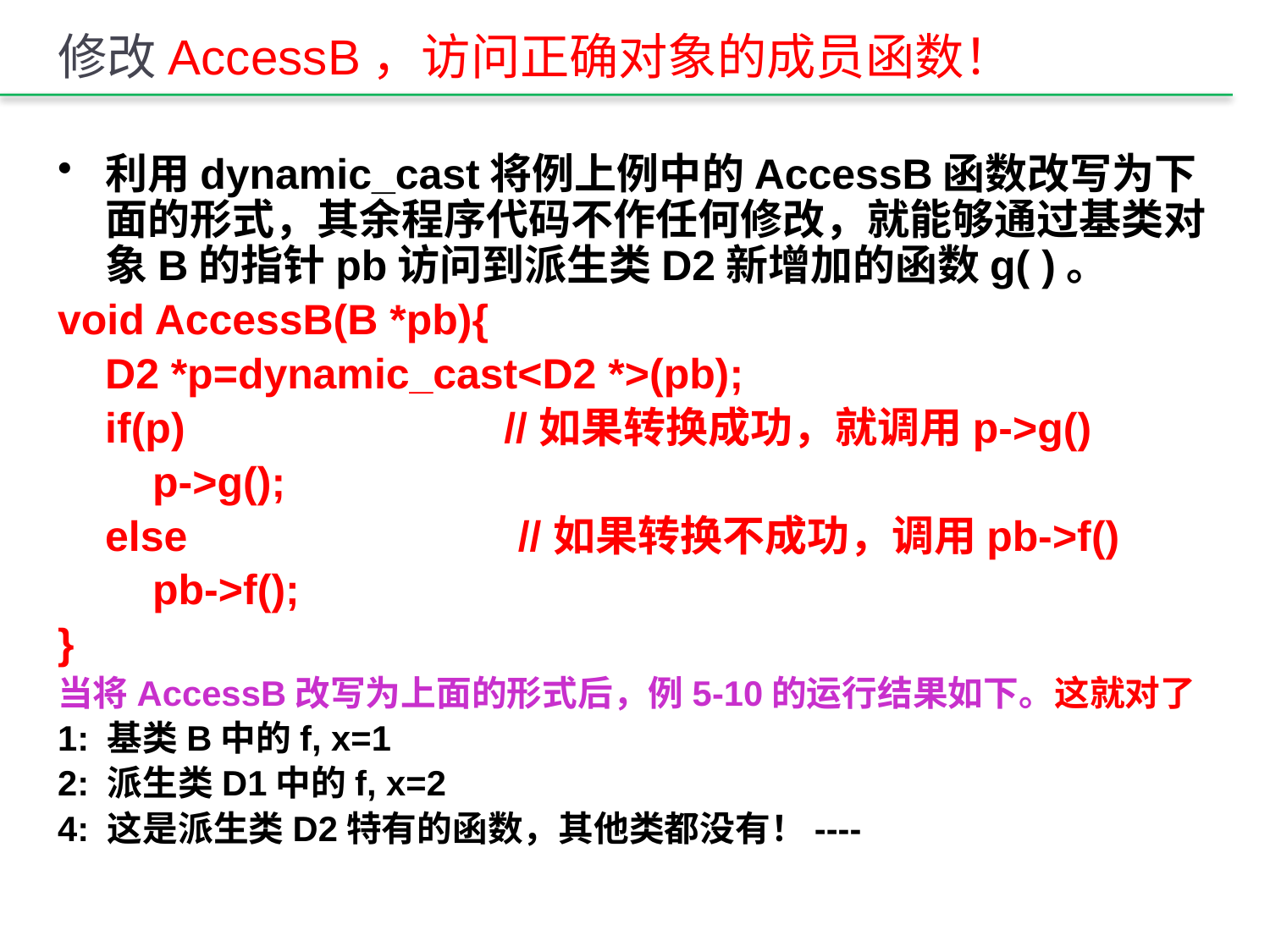

# 修改AccessB，访问正确对象的成员函数！
利用dynamic_cast将例上例中的AccessB函数改写为下面的形式，其余程序代码不作任何修改，就能够通过基类对象B的指针pb访问到派生类D2新增加的函数g( )。
void AccessB(B *pb){
    D2 *p=dynamic_cast<D2 *>(pb);
    if(p)                           //如果转换成功，就调用p->g()
        p->g();
    else                            //如果转换不成功，调用pb->f()
        pb->f();
}
当将AccessB改写为上面的形式后，例5-10的运行结果如下。这就对了
1: 基类B中的f, x=1
2: 派生类D1中的f, x=2
4: 这是派生类D2特有的函数，其他类都没有！----